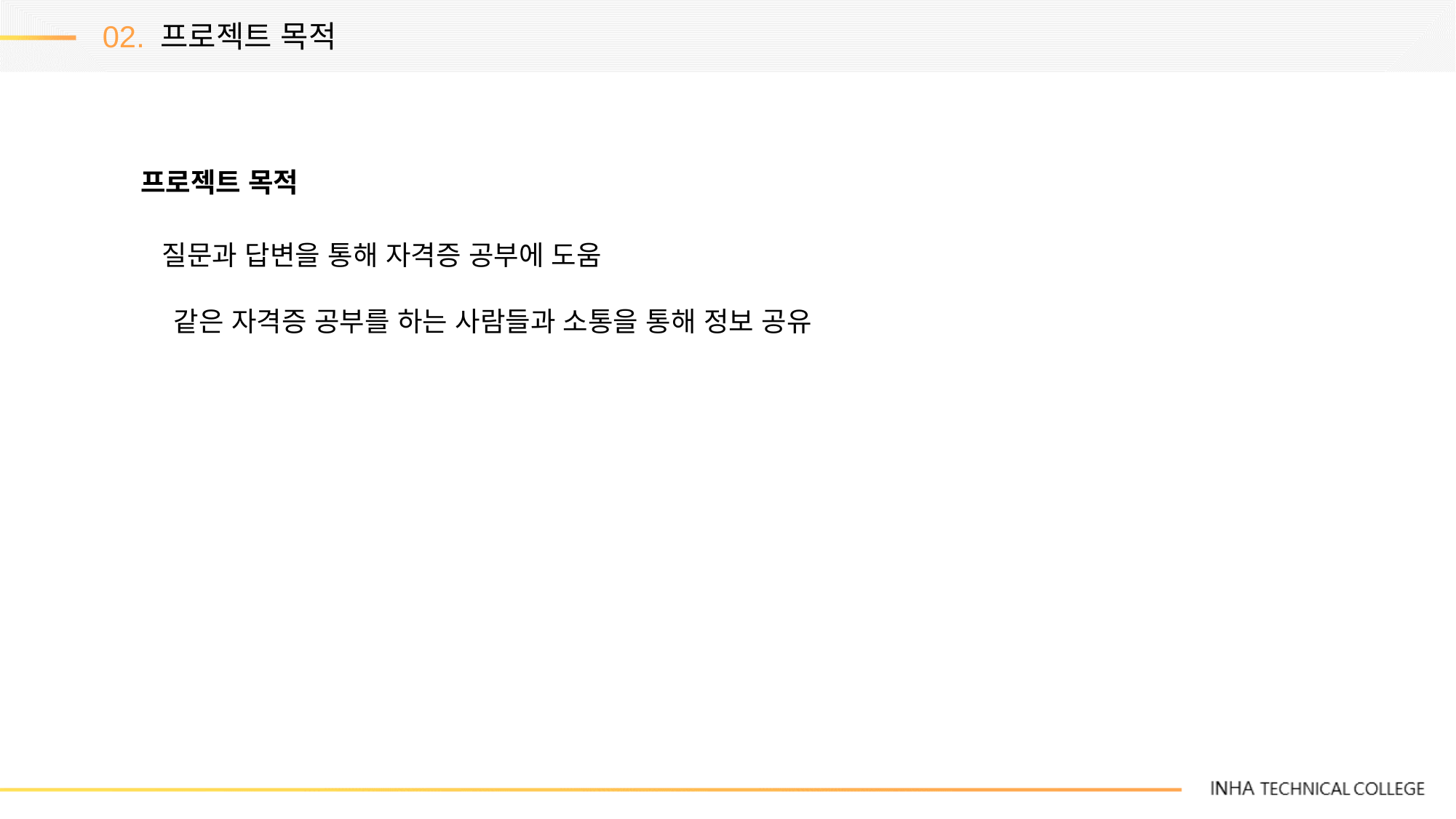

02. 프로젝트 목적
프로젝트 목적
질문과 답변을 통해 자격증 공부에 도움
같은 자격증 공부를 하는 사람들과 소통을 통해 정보 공유